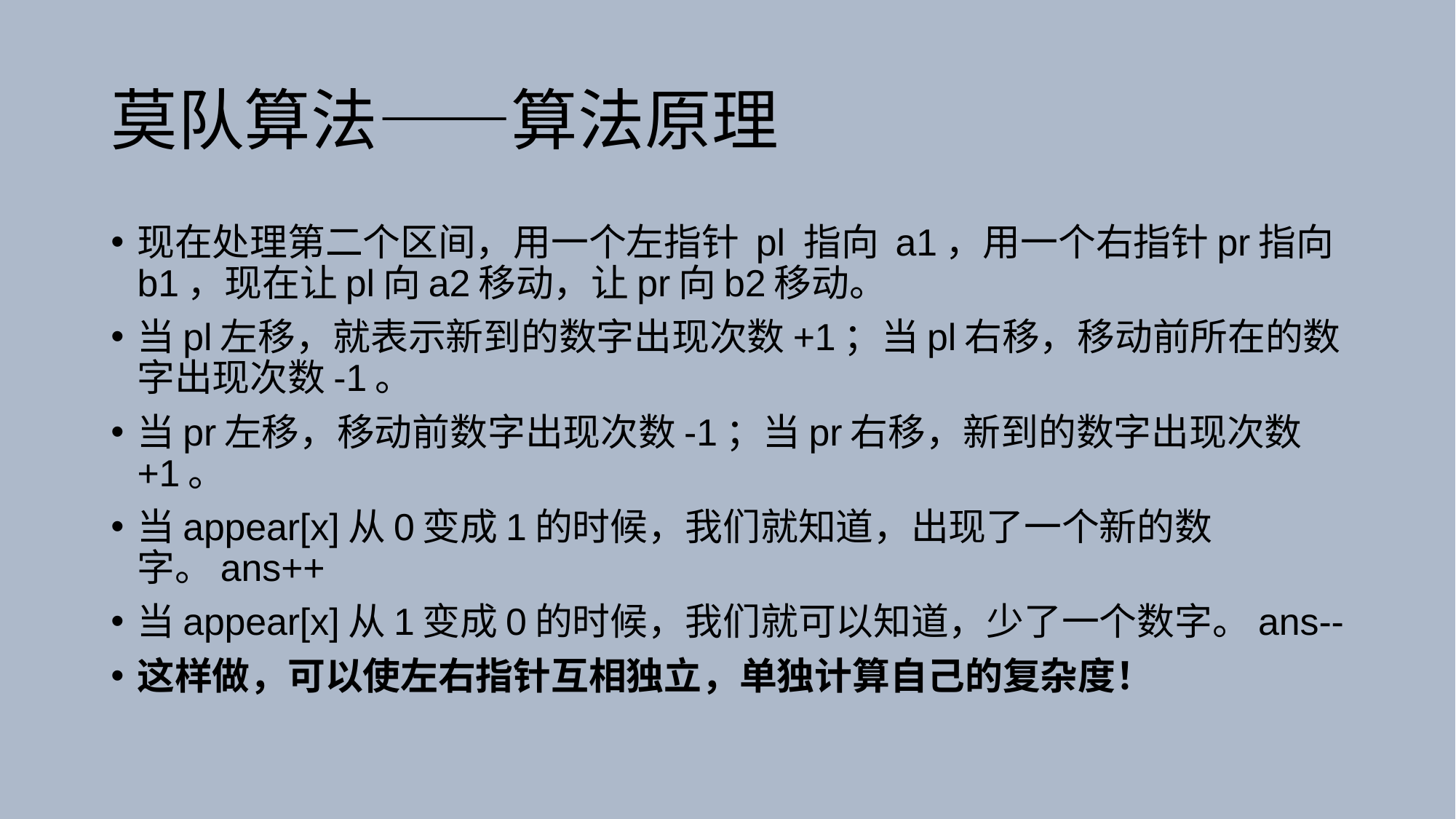

# 莫队算法——算法原理
现在处理第二个区间，用一个左指针 pl 指向 a1，用一个右指针pr指向b1，现在让pl向a2移动，让pr向b2移动。
当pl左移，就表示新到的数字出现次数+1；当pl右移，移动前所在的数字出现次数-1。
当pr左移，移动前数字出现次数-1；当pr右移，新到的数字出现次数+1。
当appear[x]从0变成1的时候，我们就知道，出现了一个新的数字。ans++
当appear[x]从1变成0的时候，我们就可以知道，少了一个数字。ans--
这样做，可以使左右指针互相独立，单独计算自己的复杂度！